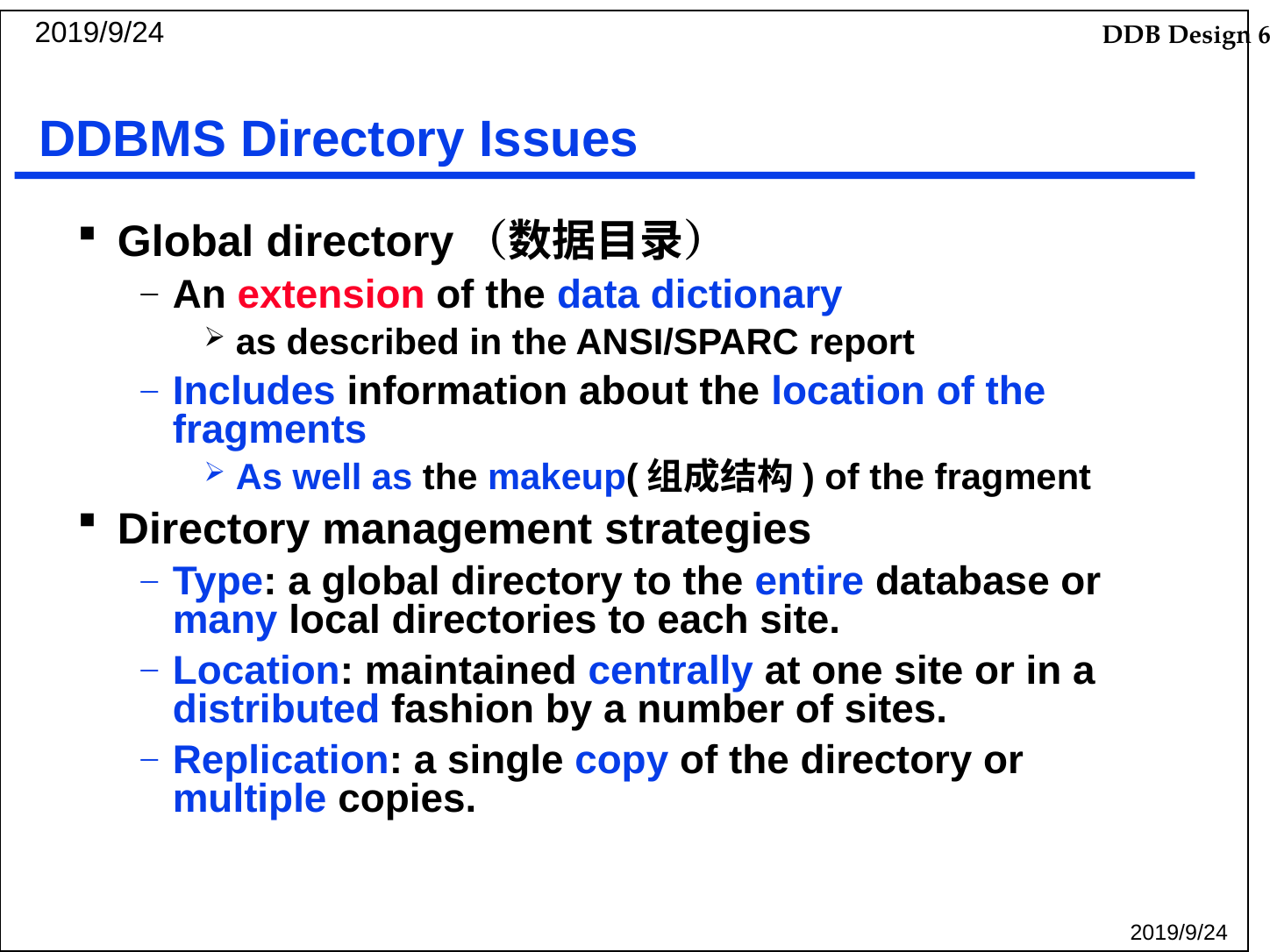

2019/9/24
# DDBMS Directory Issues
Global directory（数据目录）
An extension of the data dictionary
as described in the ANSI/SPARC report
Includes information about the location of the fragments
As well as the makeup(组成结构) of the fragment
Directory management strategies
Type: a global directory to the entire database or many local directories to each site.
Location: maintained centrally at one site or in a distributed fashion by a number of sites.
Replication: a single copy of the directory or multiple copies.